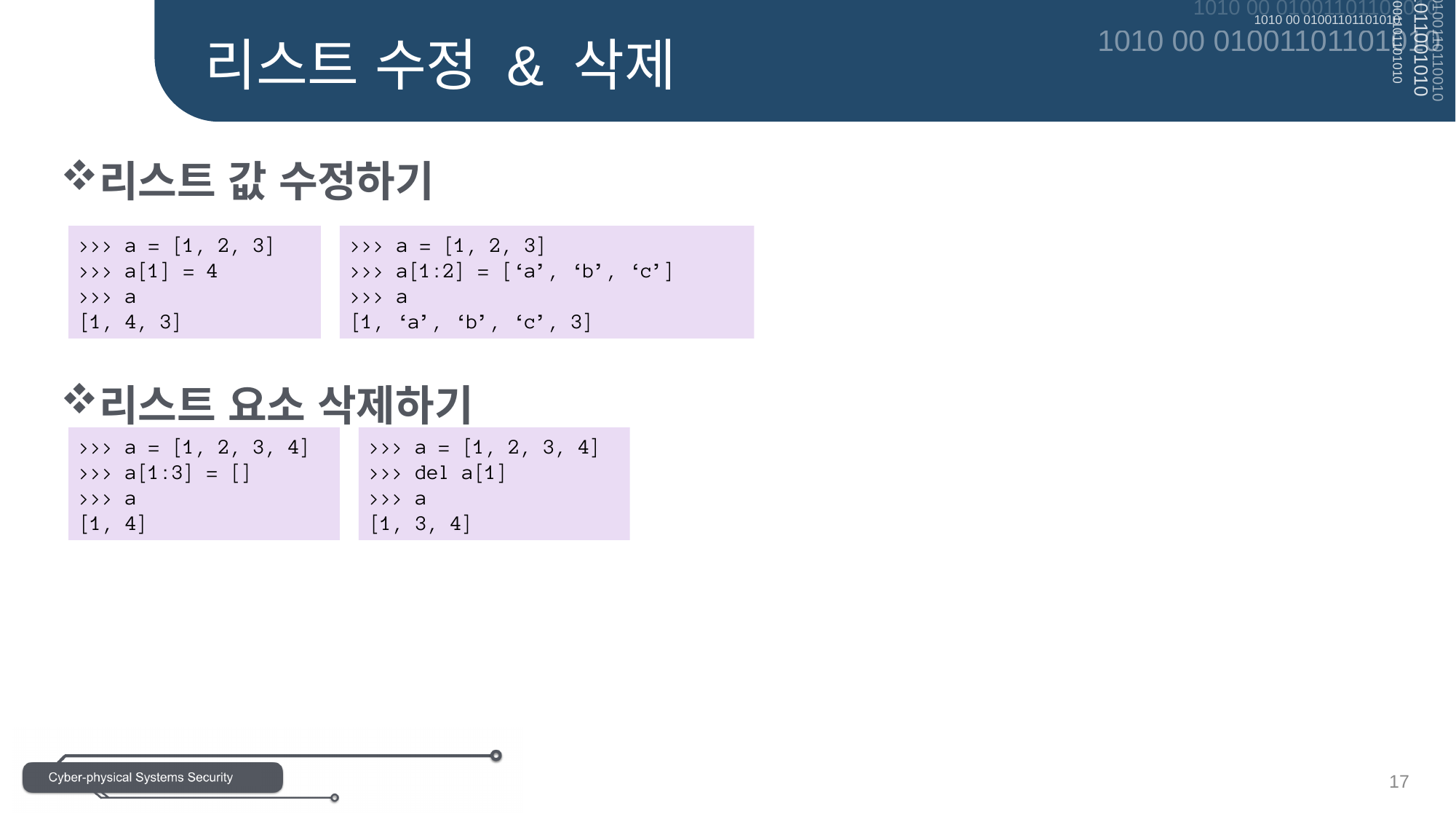

리스트 수정 & 삭제
리스트 값 수정하기

리스트 요소 삭제하기

>>> a = [1, 2, 3]
>>> a[1:2] = [‘a’, ‘b’, ‘c’]
>>> a
[1, ‘a’, ‘b’, ‘c’, 3]
>>> a = [1, 2, 3]
>>> a[1] = 4
>>> a
[1, 4, 3]
>>> a = [1, 2, 3, 4]
>>> a[1:3] = []
>>> a
[1, 4]
>>> a = [1, 2, 3, 4]
>>> del a[1]
>>> a
[1, 3, 4]
17